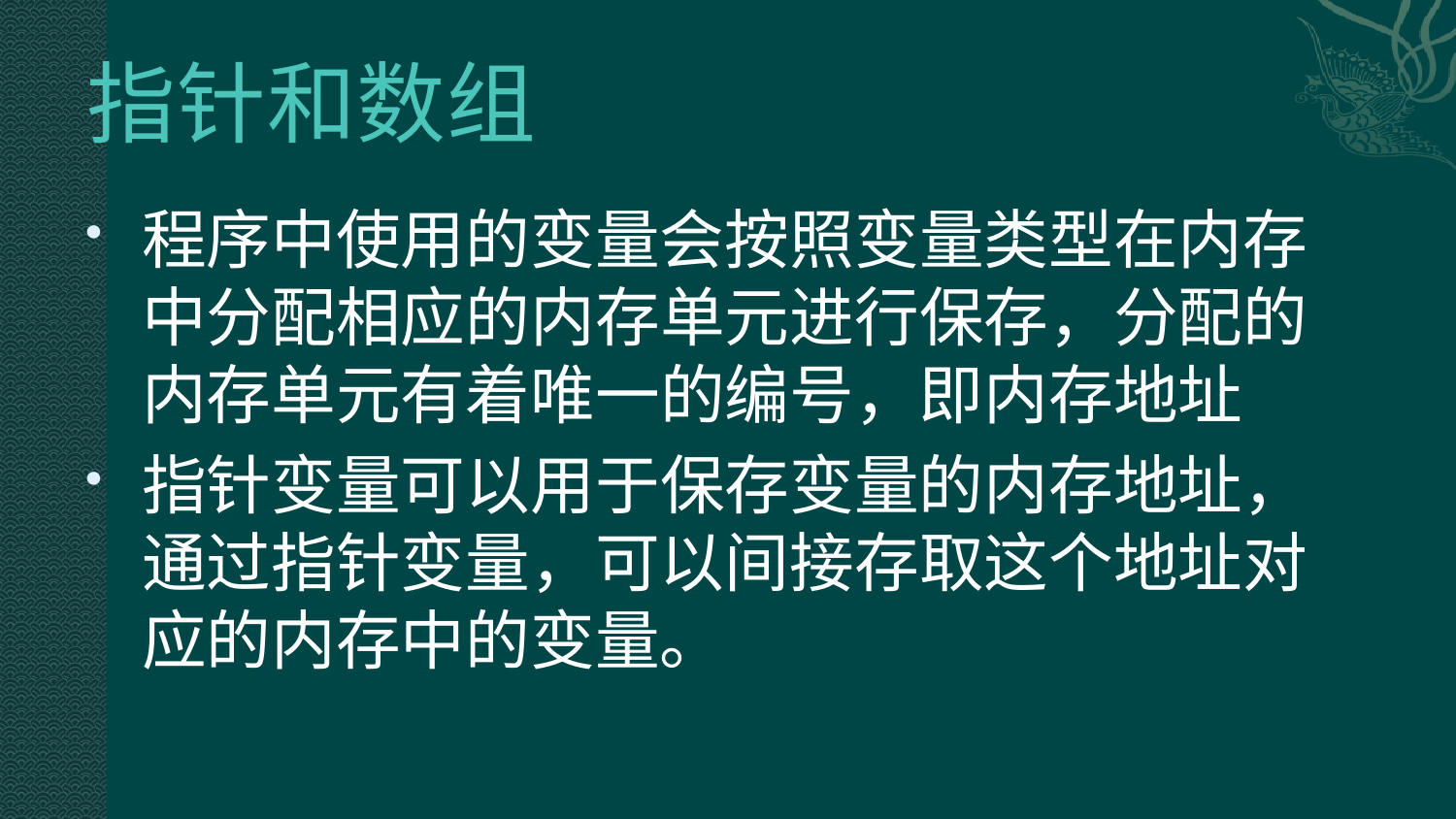

# 指针和数组
程序中使用的变量会按照变量类型在内存中分配相应的内存单元进行保存，分配的内存单元有着唯一的编号，即内存地址
指针变量可以用于保存变量的内存地址，通过指针变量，可以间接存取这个地址对应的内存中的变量。